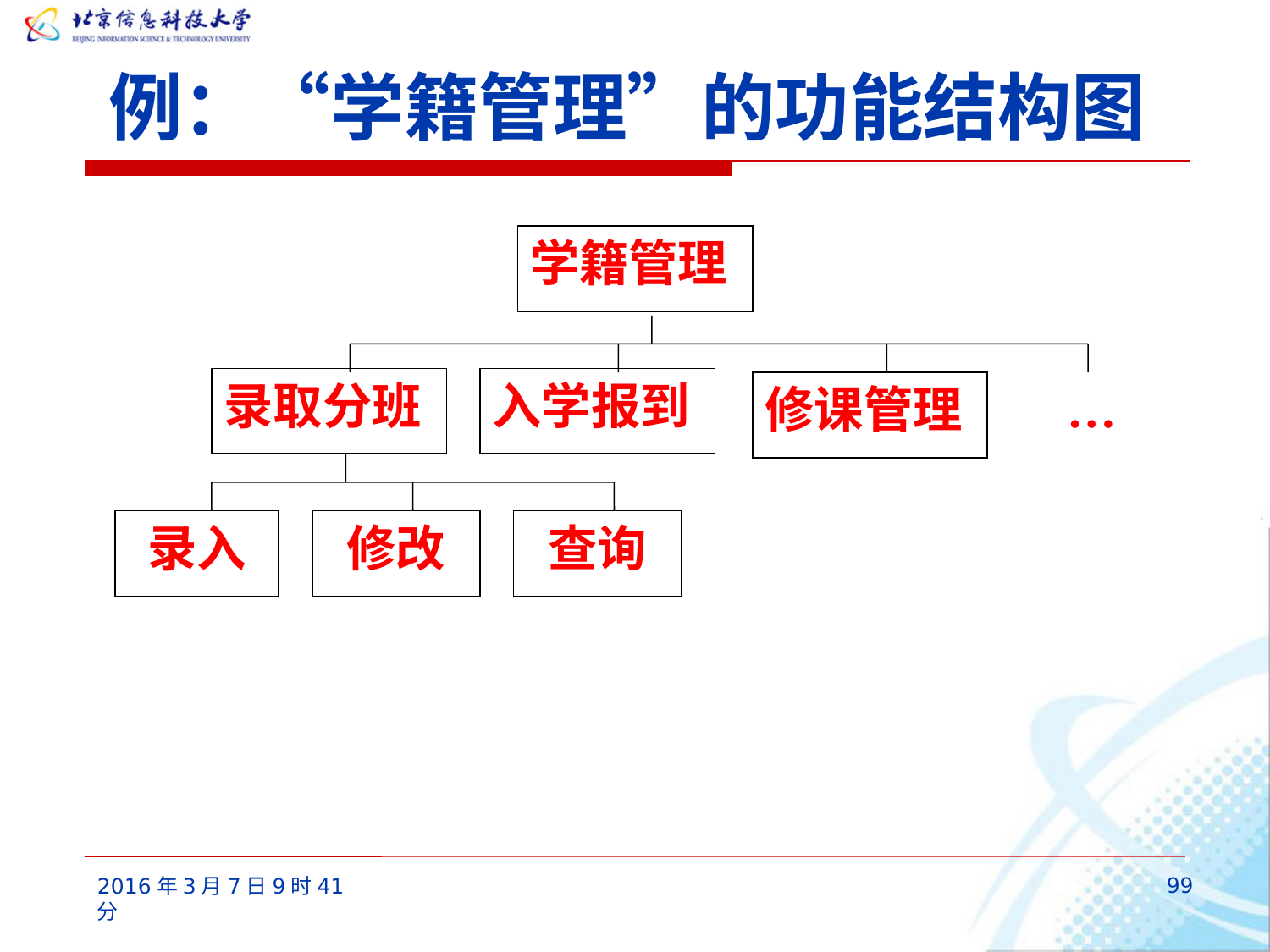

# 例：“学籍管理”的功能结构图
学籍管理

录取分班
入学报到
修课管理
…

录入
修改
查询
2016年3月7日9时41分